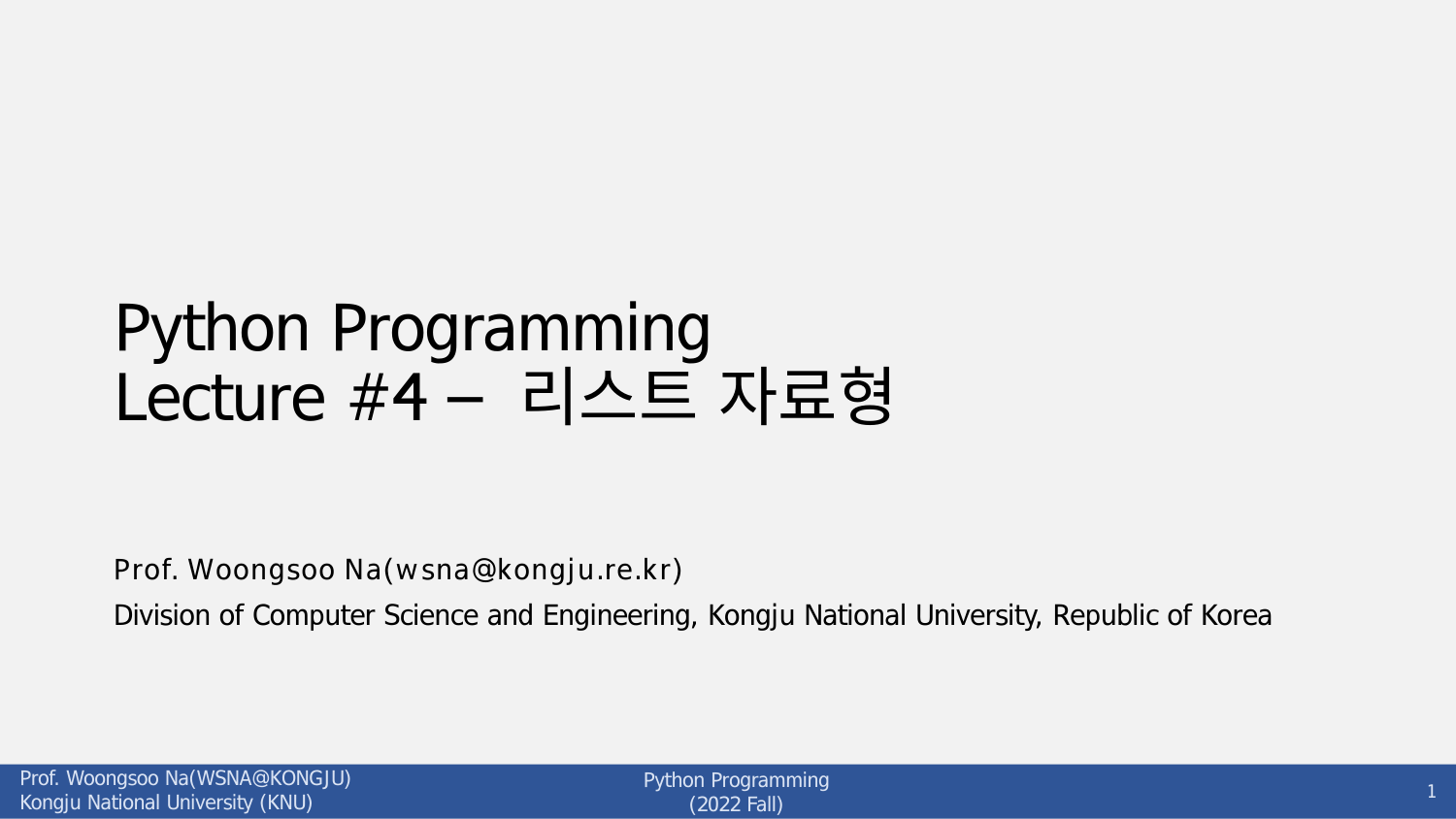

# Python Programming Lecture #4 – 리스트 자료형
Prof. Woongsoo Na(wsna@kongju.re.kr)
Division of Computer Science and Engineering, Kongju National University, Republic of Korea

1